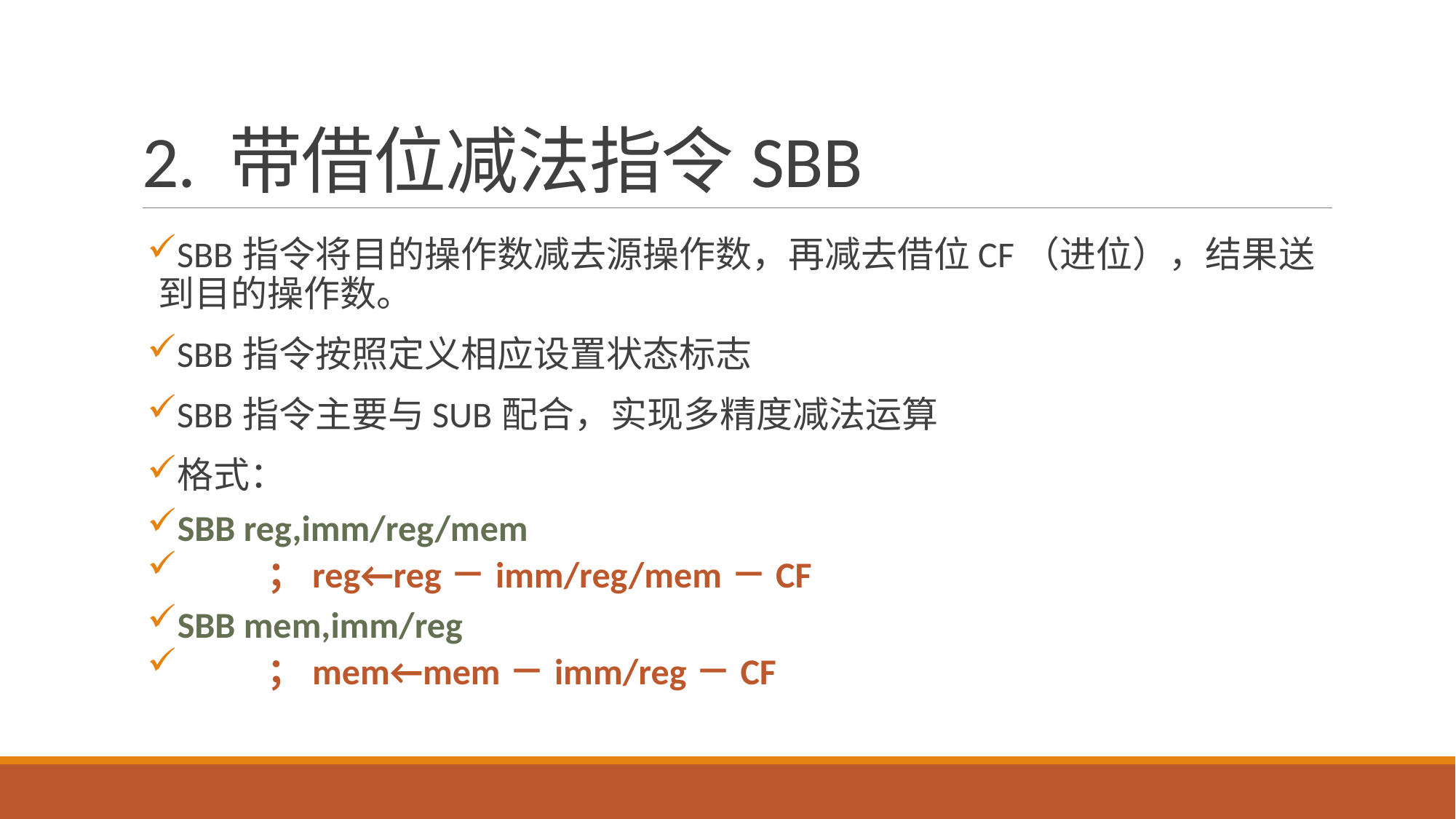

# 2. 带借位减法指令SBB
SBB指令将目的操作数减去源操作数，再减去借位CF（进位），结果送到目的操作数。
SBB指令按照定义相应设置状态标志
SBB指令主要与SUB配合，实现多精度减法运算
格式：
SBB reg,imm/reg/mem
	；reg←reg－imm/reg/mem－CF
SBB mem,imm/reg
	；mem←mem－imm/reg－CF